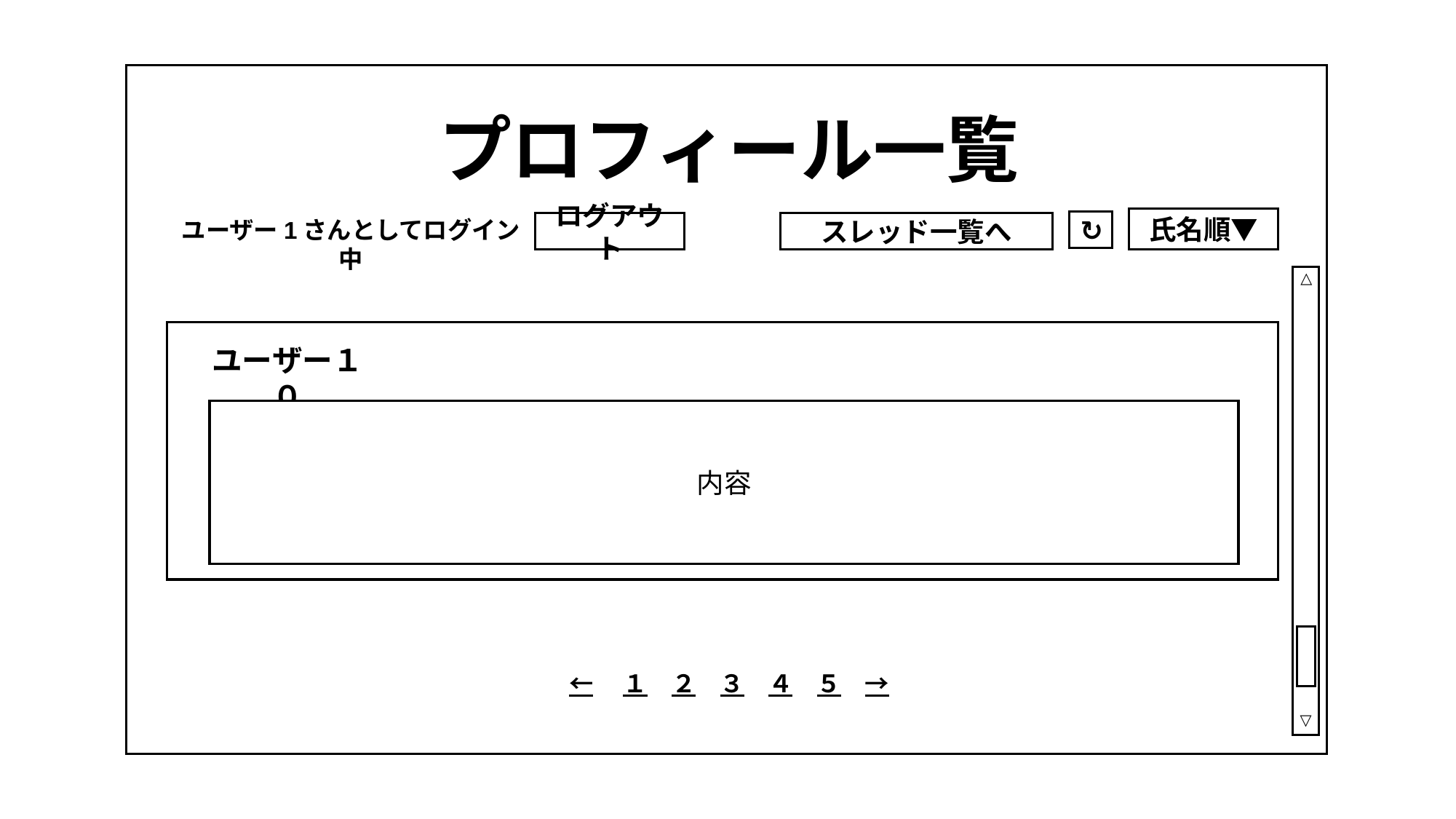

プロフィール一覧
氏名順▼
ユーザー1さんとしてログイン中
↻
スレッド一覧へ
ログアウト
△

ユーザー１０
内容

←　１　２　３　４　５　→
▽